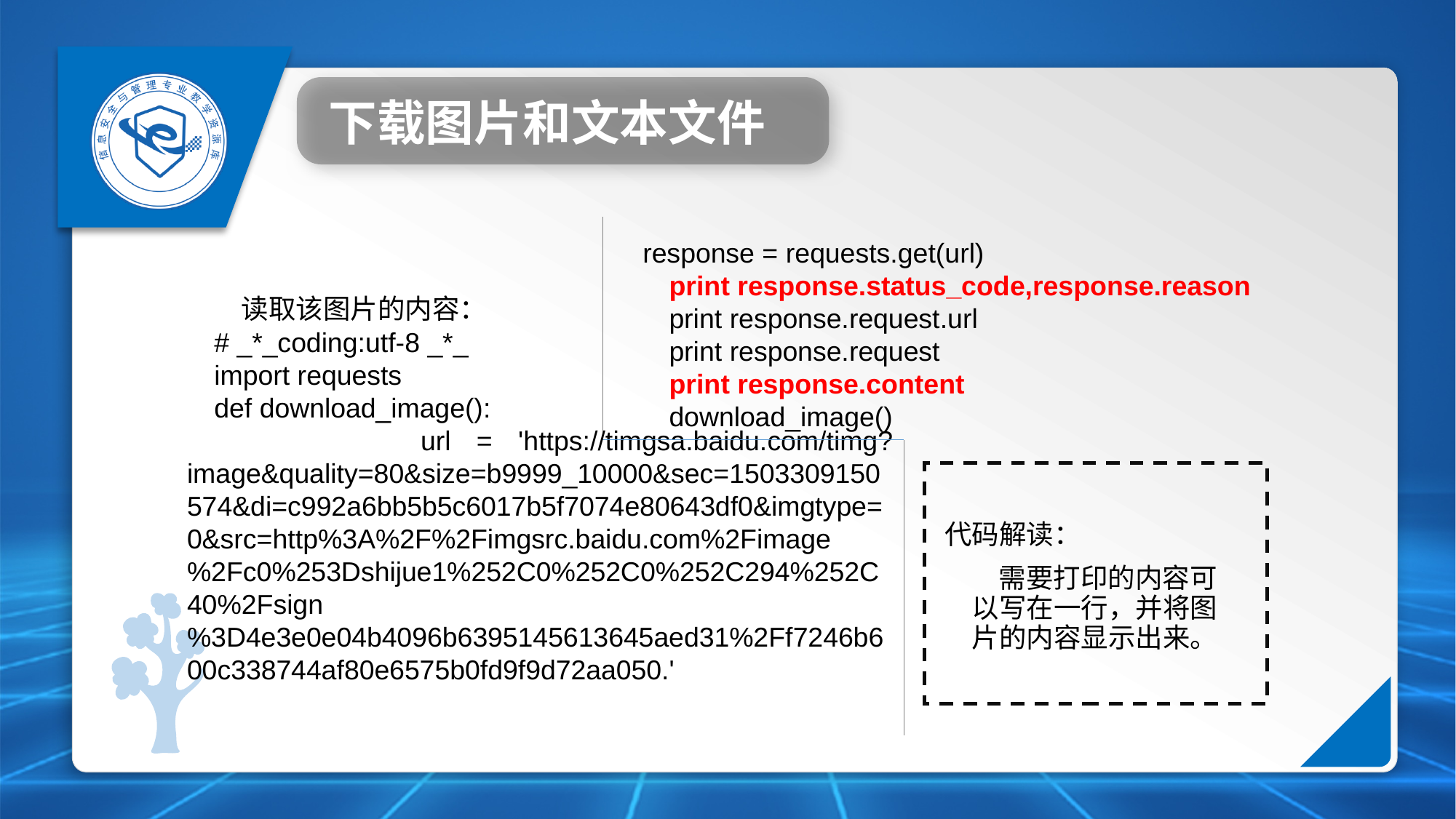

下载图片和文本文件
 response = requests.get(url)
        print response.status_code,response.reason
        print response.request.url
        print response.request
        print response.content
        download_image()
读取该图片的内容：
# _*_coding:utf-8 _*_
import requests
def download_image():
        url = 'https://timgsa.baidu.com/timg?image&quality=80&size=b9999_10000&sec=1503309150574&di=c992a6bb5b5c6017b5f7074e80643df0&imgtype=0&src=http%3A%2F%2Fimgsrc.baidu.com%2Fimage%2Fc0%253Dshijue1%252C0%252C0%252C294%252C40%2Fsign%3D4e3e0e04b4096b6395145613645aed31%2Ff7246b600c338744af80e6575b0fd9f9d72aa050.'

代码解读：
需要打印的内容可以写在一行，并将图片的内容显示出来。